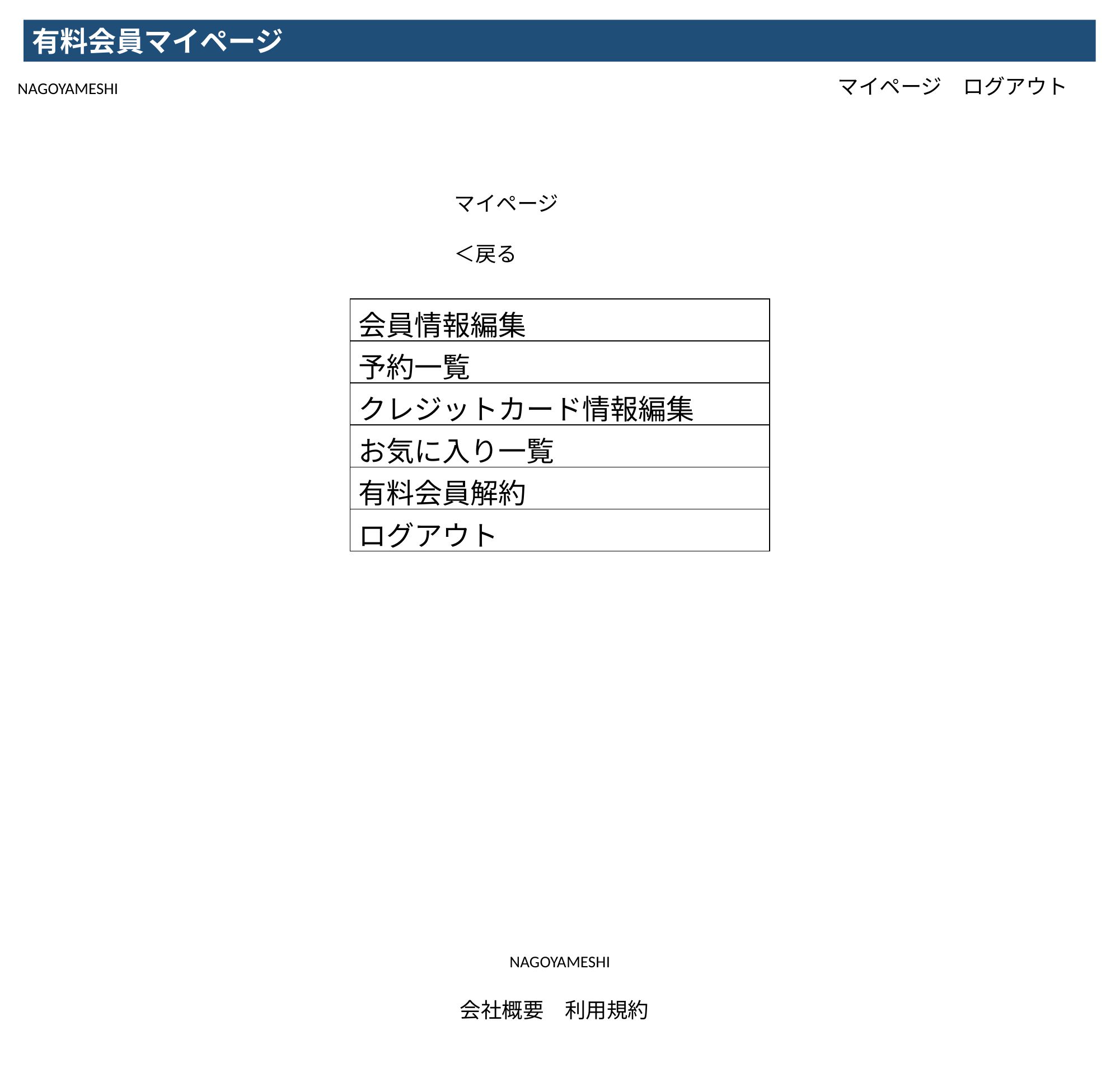

有料会員マイページ
NAGOYAMESHI
マイページ　ログアウト
マイページ

＜戻る
| 会員情報編集 |
| --- |
| 予約一覧 |
| クレジットカード情報編集 |
| お気に入り一覧 |
| 有料会員解約 |
| ログアウト |
NAGOYAMESHI
会社概要　利用規約